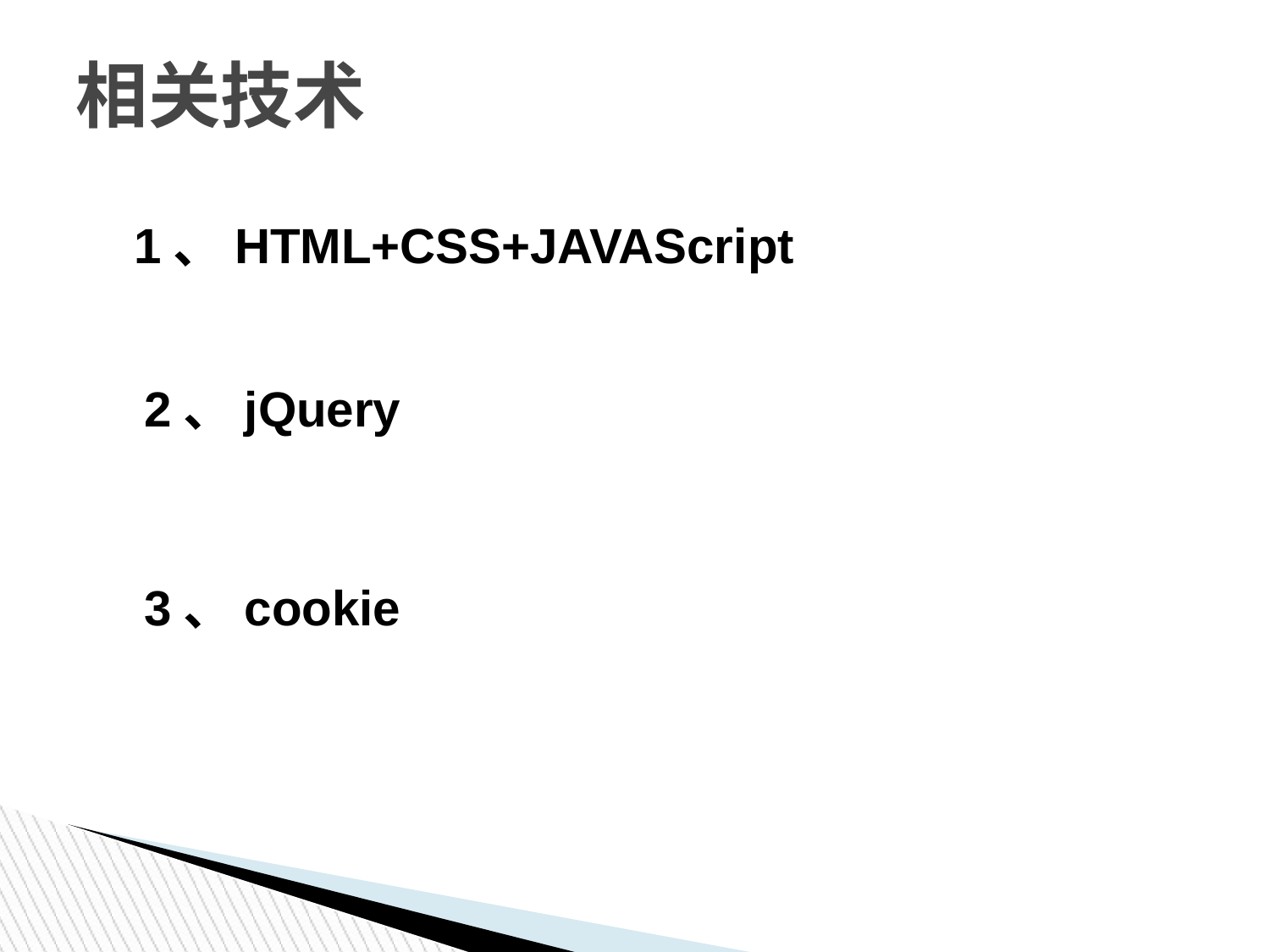

# 相关技术
 1、HTML+CSS+JAVAScript
2、jQuery

3、cookie
[ Image information in product ]mage : www.openas.comNote to customers : This image has been licensed to be used within this PowerPoint template only.
                                   You may not extract the image for any other use.